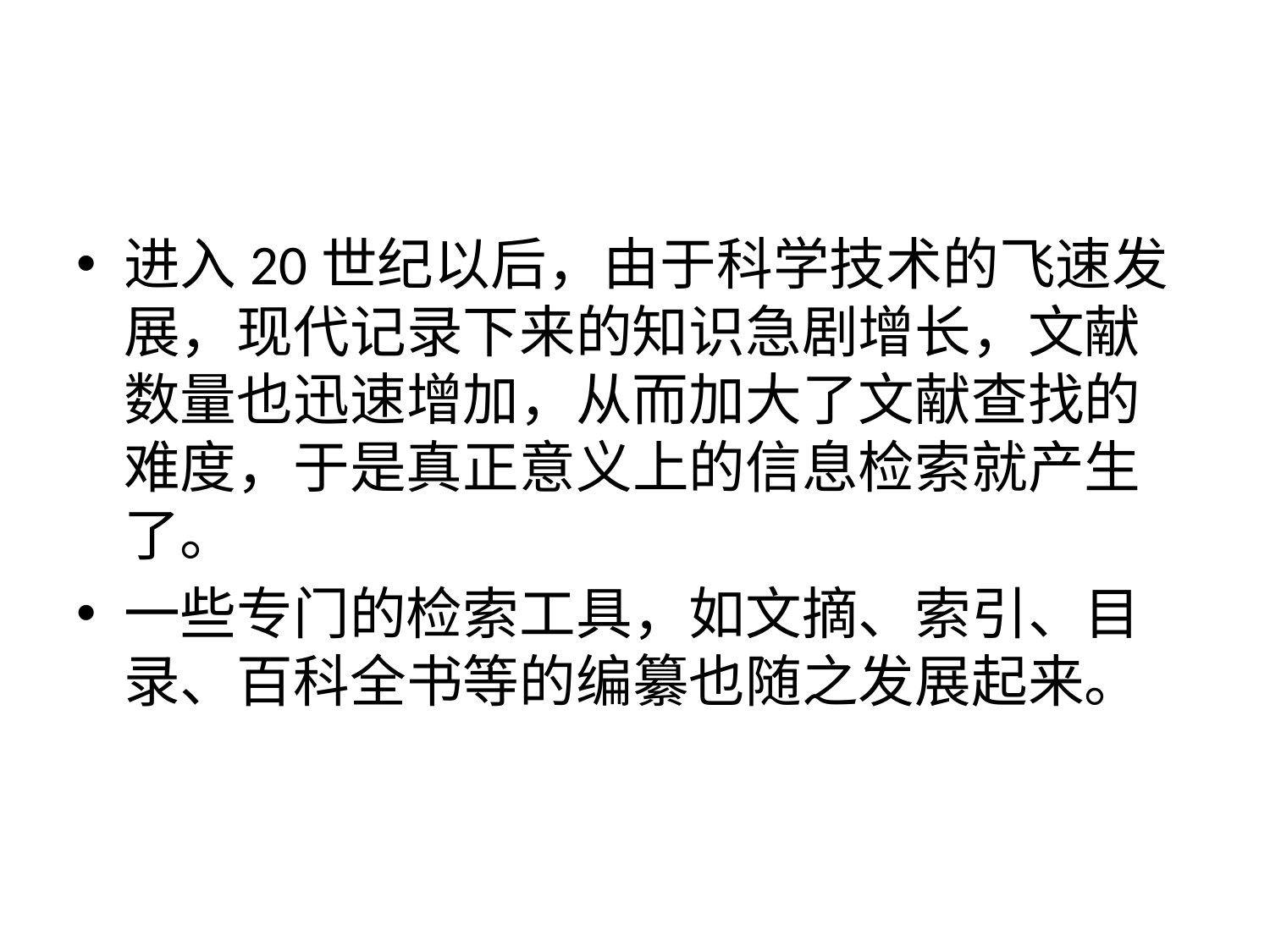

#
进入20世纪以后，由于科学技术的飞速发展，现代记录下来的知识急剧增长，文献数量也迅速增加，从而加大了文献查找的难度，于是真正意义上的信息检索就产生了。
一些专门的检索工具，如文摘、索引、目录、百科全书等的编纂也随之发展起来。